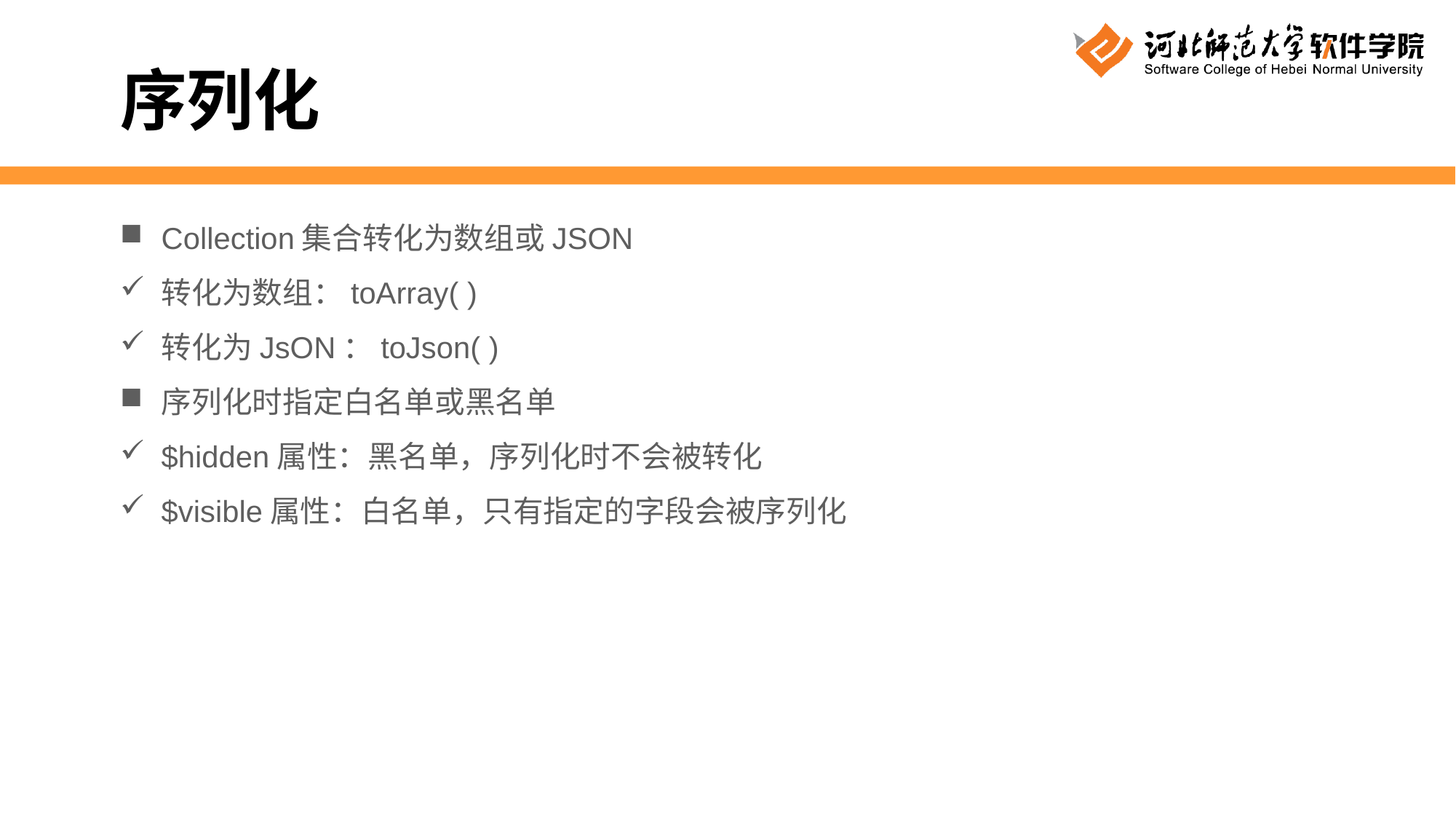

序列化
Collection集合转化为数组或JSON
转化为数组：toArray( )
转化为JsON：toJson( )
序列化时指定白名单或黑名单
$hidden属性：黑名单，序列化时不会被转化
$visible属性：白名单，只有指定的字段会被序列化